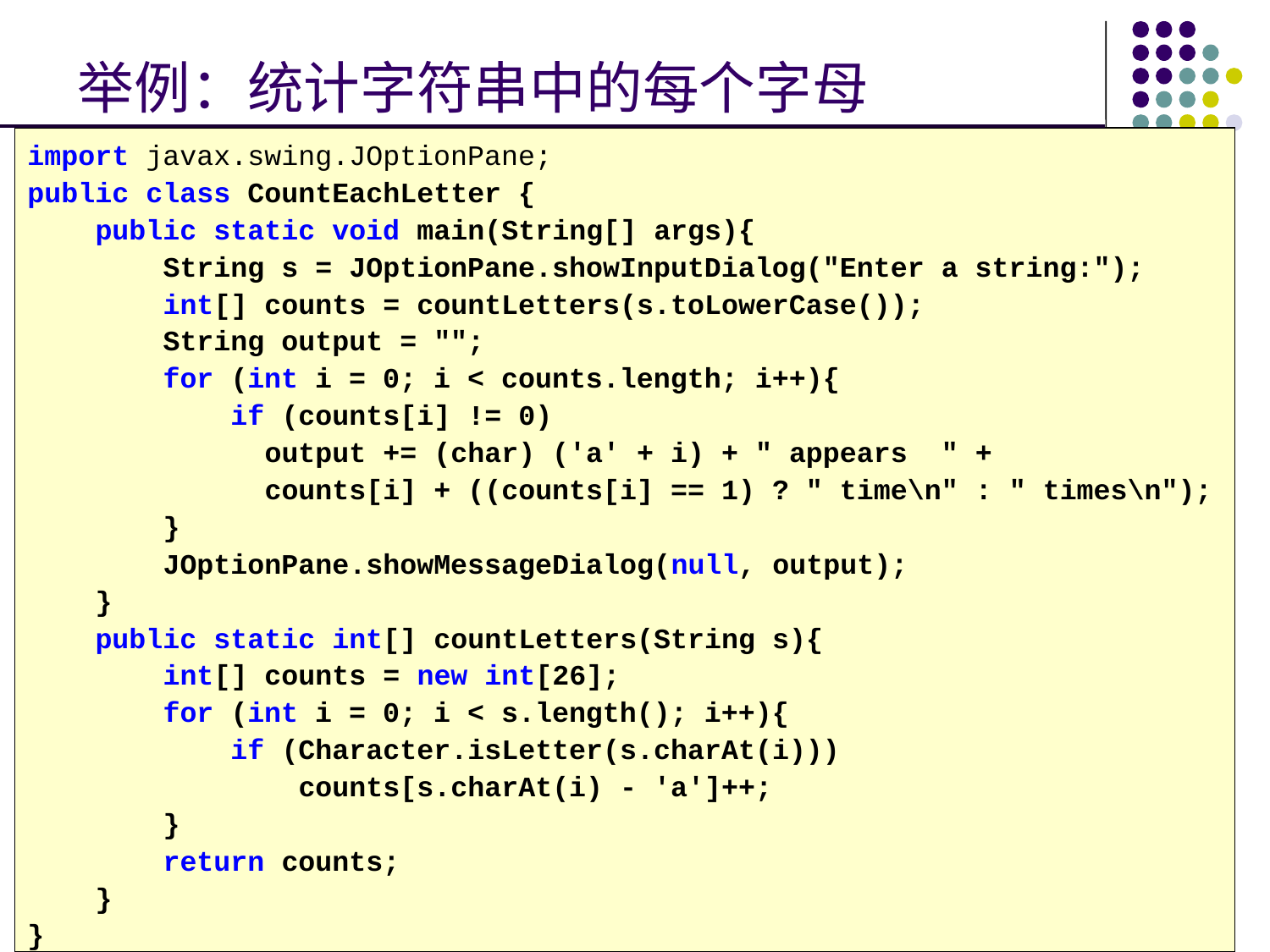

举例：统计字符串中的每个字母

import javax.swing.JOptionPane;
public class CountEachLetter {
    public static void main(String[] args){
        String s = JOptionPane.showInputDialog("Enter a string:");
        int[] counts = countLetters(s.toLowerCase());
        String output = "";
        for (int i = 0; i < counts.length; i++){
            if (counts[i] != 0)
              output += (char) ('a' + i) + " appears  " +
              counts[i] + ((counts[i] == 1) ? " time\n" : " times\n");
        }
        JOptionPane.showMessageDialog(null, output);
    }
    public static int[] countLetters(String s){
        int[] counts = new int[26];
        for (int i = 0; i < s.length(); i++){
            if (Character.isLetter(s.charAt(i)))
                counts[s.charAt(i) - 'a']++;
        }
        return counts;
    }
}